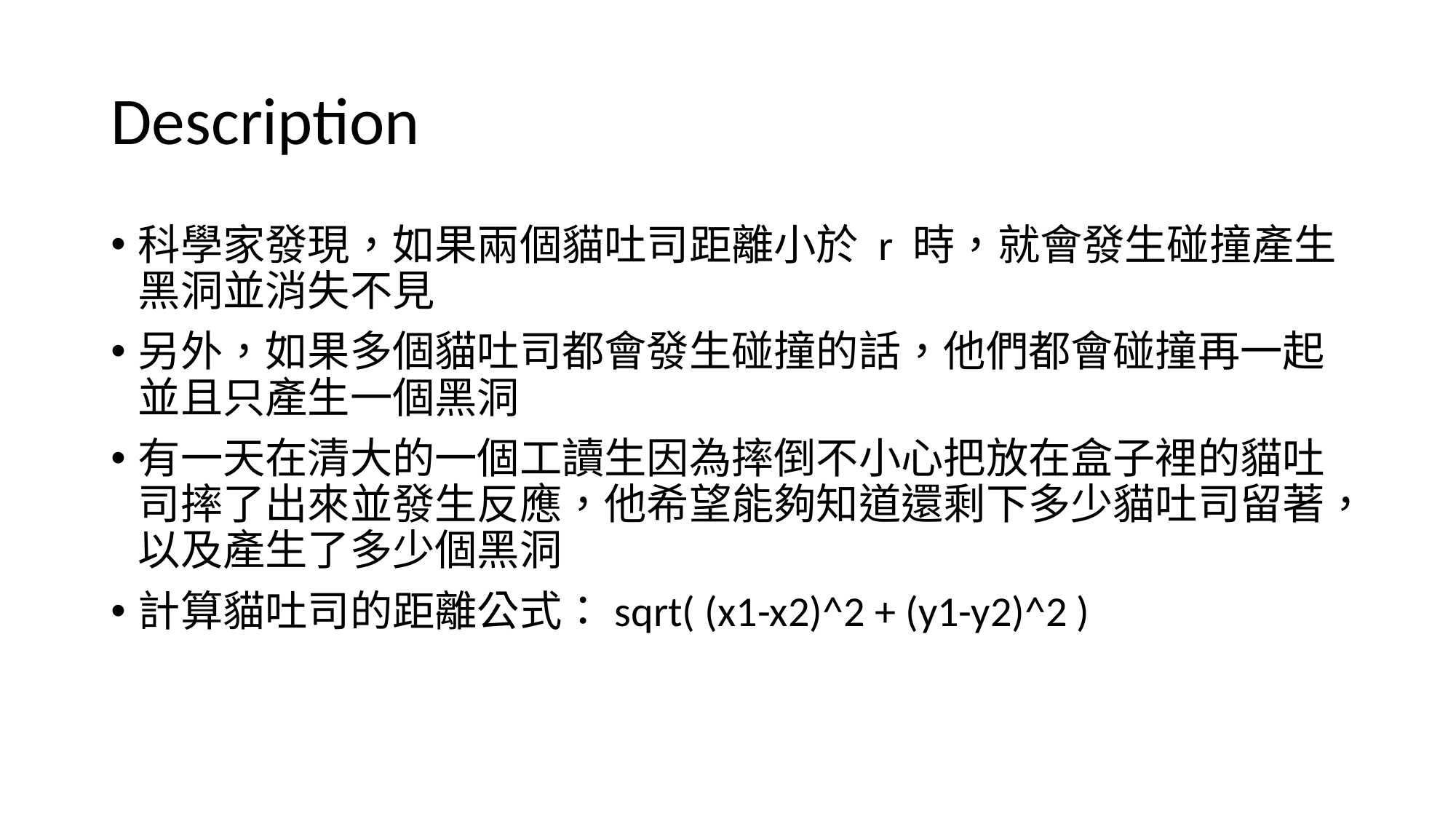

# Description
科學家發現，如果兩個貓吐司距離小於 r 時，就會發生碰撞產生黑洞並消失不見
另外，如果多個貓吐司都會發生碰撞的話，他們都會碰撞再一起並且只產生一個黑洞
有一天在清大的一個工讀生因為摔倒不小心把放在盒子裡的貓吐司摔了出來並發生反應，他希望能夠知道還剩下多少貓吐司留著，以及產生了多少個黑洞
計算貓吐司的距離公式：sqrt( (x1-x2)^2 + (y1-y2)^2 )